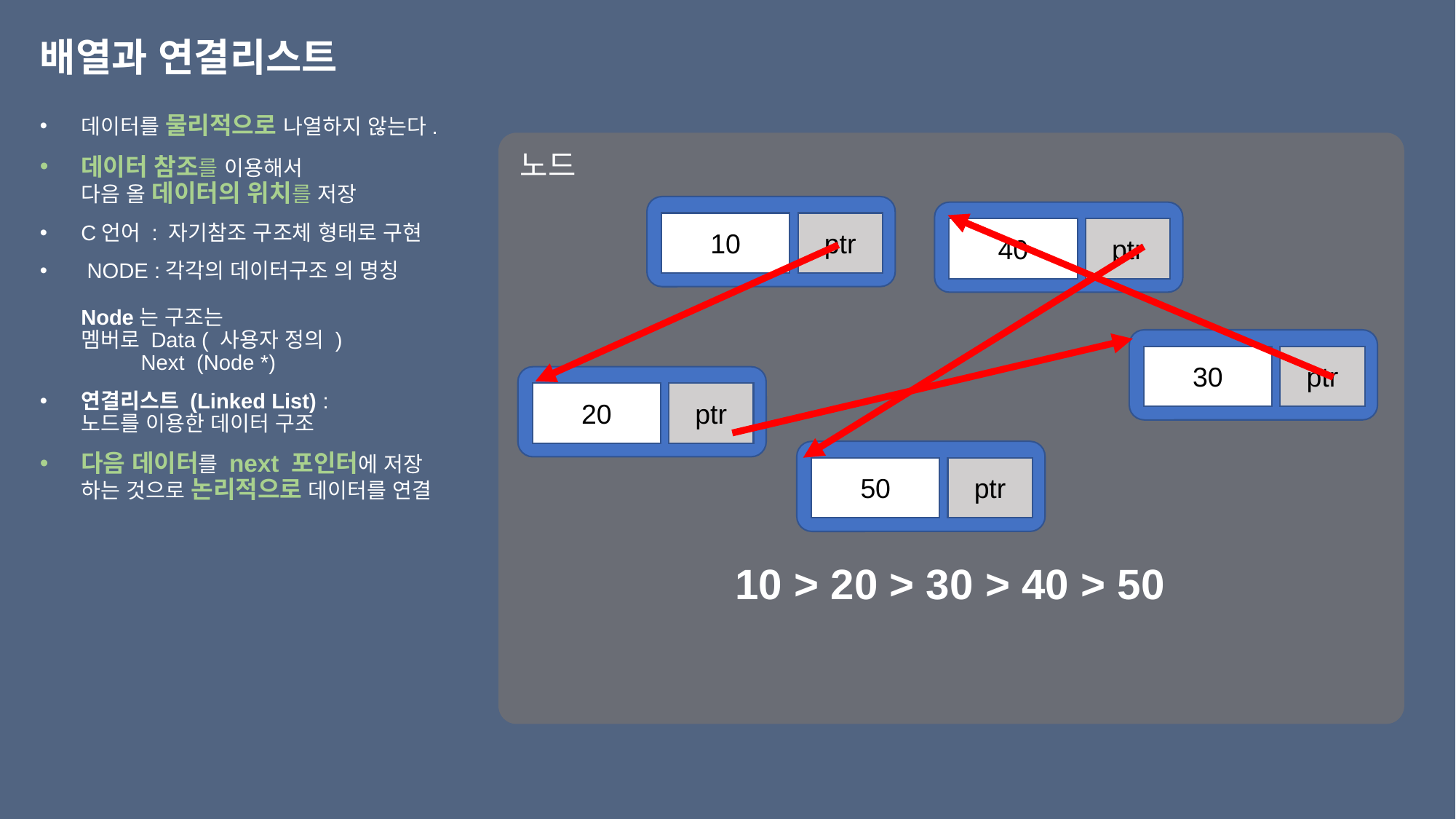

# 배열과 연결리스트
데이터를 물리적으로 나열하지 않는다.
데이터 참조를 이용해서
다음 올 데이터의 위치를 저장
C언어 : 자기참조 구조체 형태로 구현
 NODE :각각의 데이터구조 의 명칭
Node는 구조는
멤버로 Data ( 사용자 정의 )
          Next  (Node *)
연결리스트 (Linked List) :
노드를 이용한 데이터 구조
다음 데이터를 next 포인터에 저장
하는 것으로 논리적으로 데이터를 연결

노드

10
ptr

40
ptr

30
ptr

20
ptr

50
ptr
10 > 20 > 30 > 40 > 50